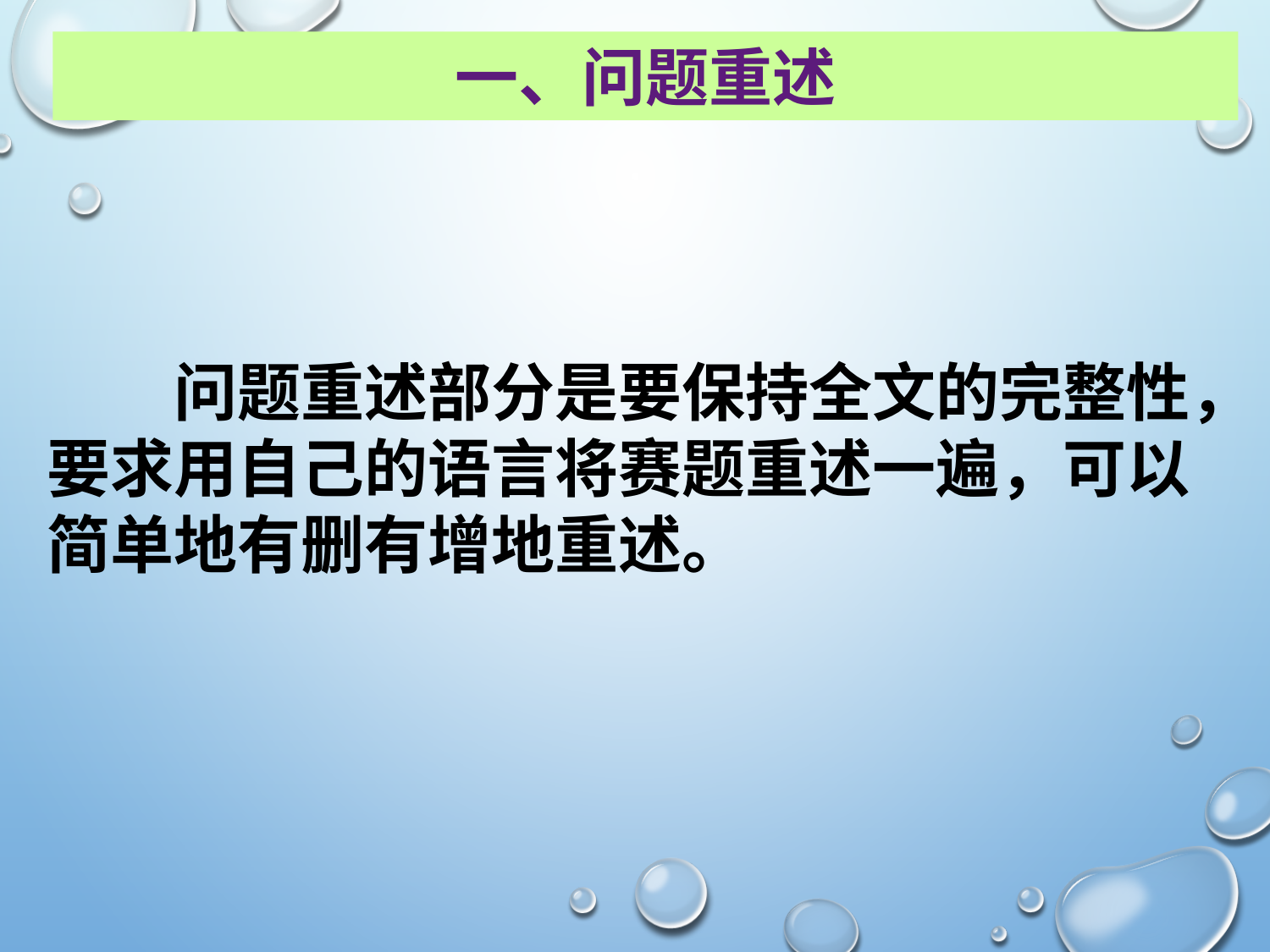

一、问题重述
　　问题重述部分是要保持全文的完整性，要求用自己的语言将赛题重述一遍，可以简单地有删有增地重述。